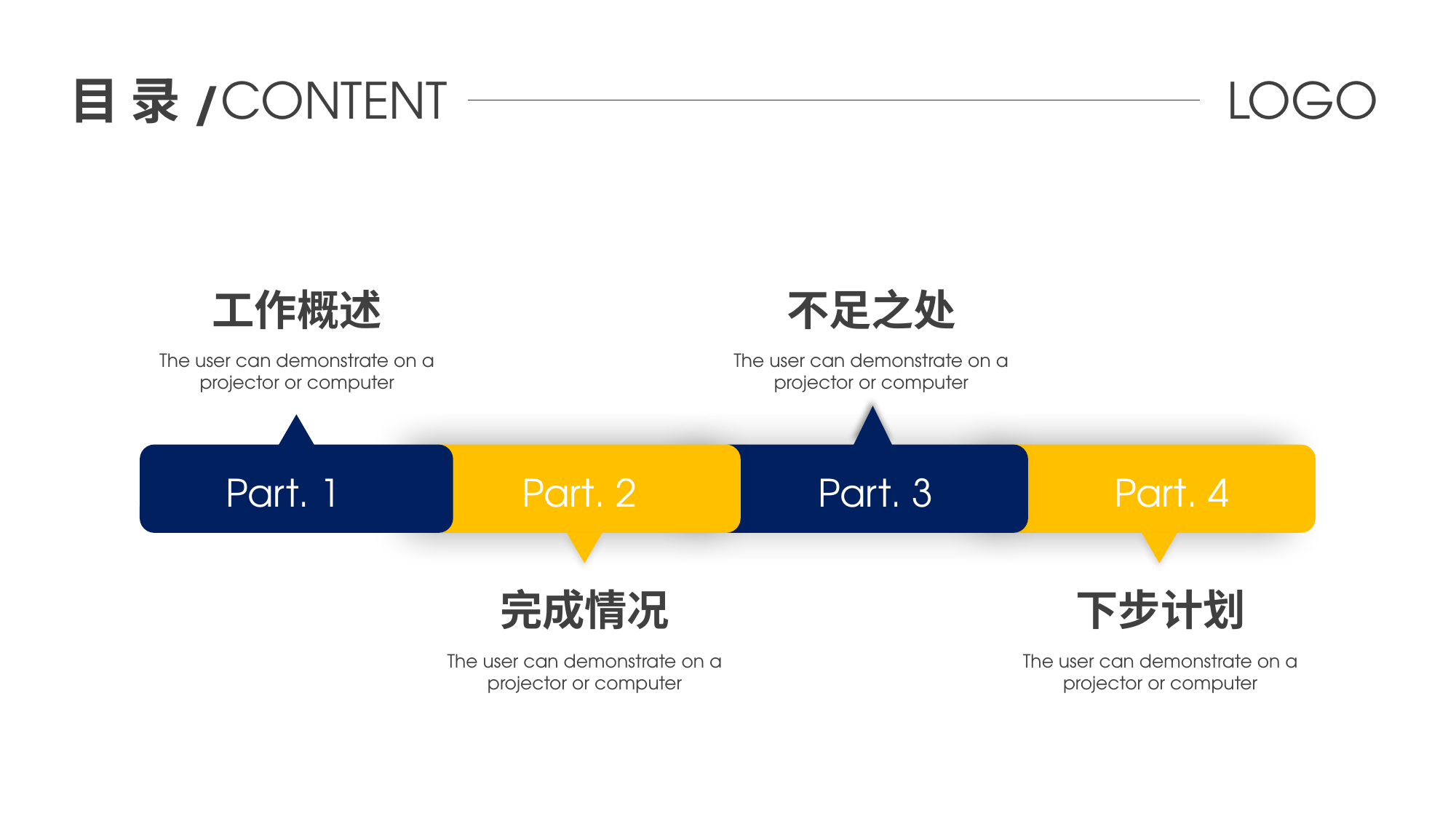

目 录/CONTENT
LOGO
工作概述
不足之处
The user can demonstrate on a projector or computer
The user can demonstrate on a projector or computer

Part. 1
Part. 2
Part. 3
Part. 4
完成情况
下步计划
The user can demonstrate on a projector or computer
The user can demonstrate on a projector or computer